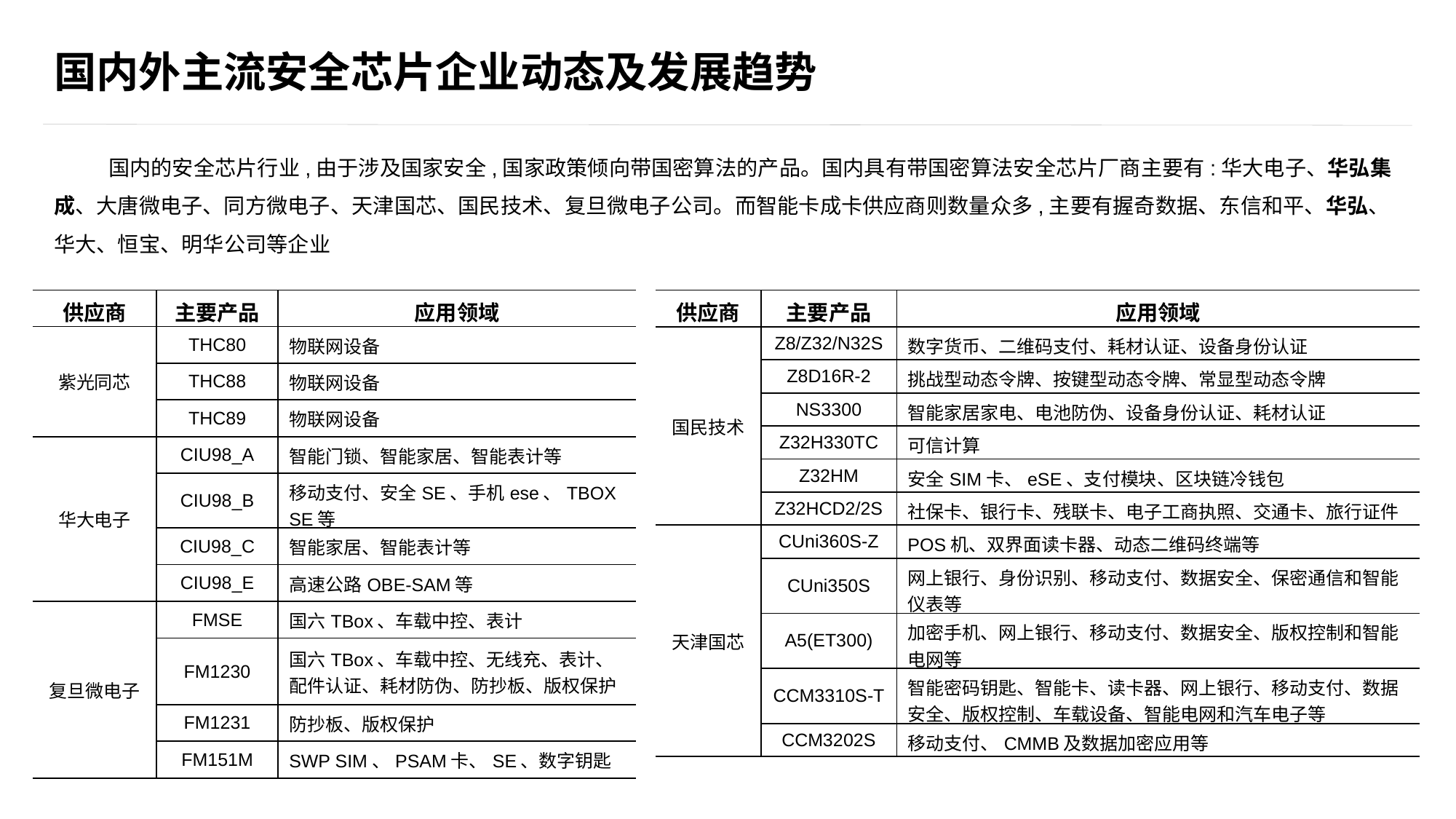

# 国内外主流安全芯片企业动态及发展趋势
国内的安全芯片行业,由于涉及国家安全,国家政策倾向带国密算法的产品。国内具有带国密算法安全芯片厂商主要有:华大电子、华弘集成、大唐微电子、同方微电子、天津国芯、国民技术、复旦微电子公司。而智能卡成卡供应商则数量众多,主要有握奇数据、东信和平、华弘、华大、恒宝、明华公司等企业
| 供应商 | 主要产品 | 应用领域 |
| --- | --- | --- |
| 紫光同芯 | THC80 | 物联网设备 |
|  | THC88 | 物联网设备 |
|  | THC89 | 物联网设备 |
| 华大电子 | CIU98\_A | 智能门锁、智能家居、智能表计等 |
|  | CIU98\_B | 移动支付、安全SE、手机ese、TBOX SE等 |
|  | CIU98\_C | 智能家居、智能表计等 |
|  | CIU98\_E | 高速公路OBE-SAM等 |
| 复旦微电子 | FMSE | 国六TBox、车载中控、表计 |
|  | FM1230 | 国六TBox、车载中控、无线充、表计、配件认证、耗材防伪、防抄板、版权保护 |
|  | FM1231 | 防抄板、版权保护 |
|  | FM151M | SWP SIM、PSAM卡、SE、数字钥匙 |
| 供应商 | 主要产品 | 应用领域 |
| --- | --- | --- |
| 国民技术 | Z8/Z32/N32S | 数字货币、二维码支付、耗材认证、设备身份认证 |
|  | Z8D16R-2 | 挑战型动态令牌、按键型动态令牌、常显型动态令牌 |
|  | NS3300 | 智能家居家电、电池防伪、设备身份认证、耗材认证 |
|  | Z32H330TC | 可信计算 |
|  | Z32HM | 安全SIM卡、eSE、支付模块、区块链冷钱包 |
|  | Z32HCD2/2S | 社保卡、银行卡、残联卡、电子工商执照、交通卡、旅行证件 |
| 天津国芯 | CUni360S-Z | POS机、双界面读卡器、动态二维码终端等 |
|  | CUni350S | 网上银行、身份识别、移动支付、数据安全、保密通信和智能仪表等 |
|  | A5(ET300) | 加密手机、网上银行、移动支付、数据安全、版权控制和智能电网等 |
|  | CCM3310S-T | 智能密码钥匙、智能卡、读卡器、网上银行、移动支付、数据安全、版权控制、车载设备、智能电网和汽车电子等 |
|  | CCM3202S | 移动支付、CMMB及数据加密应用等 |